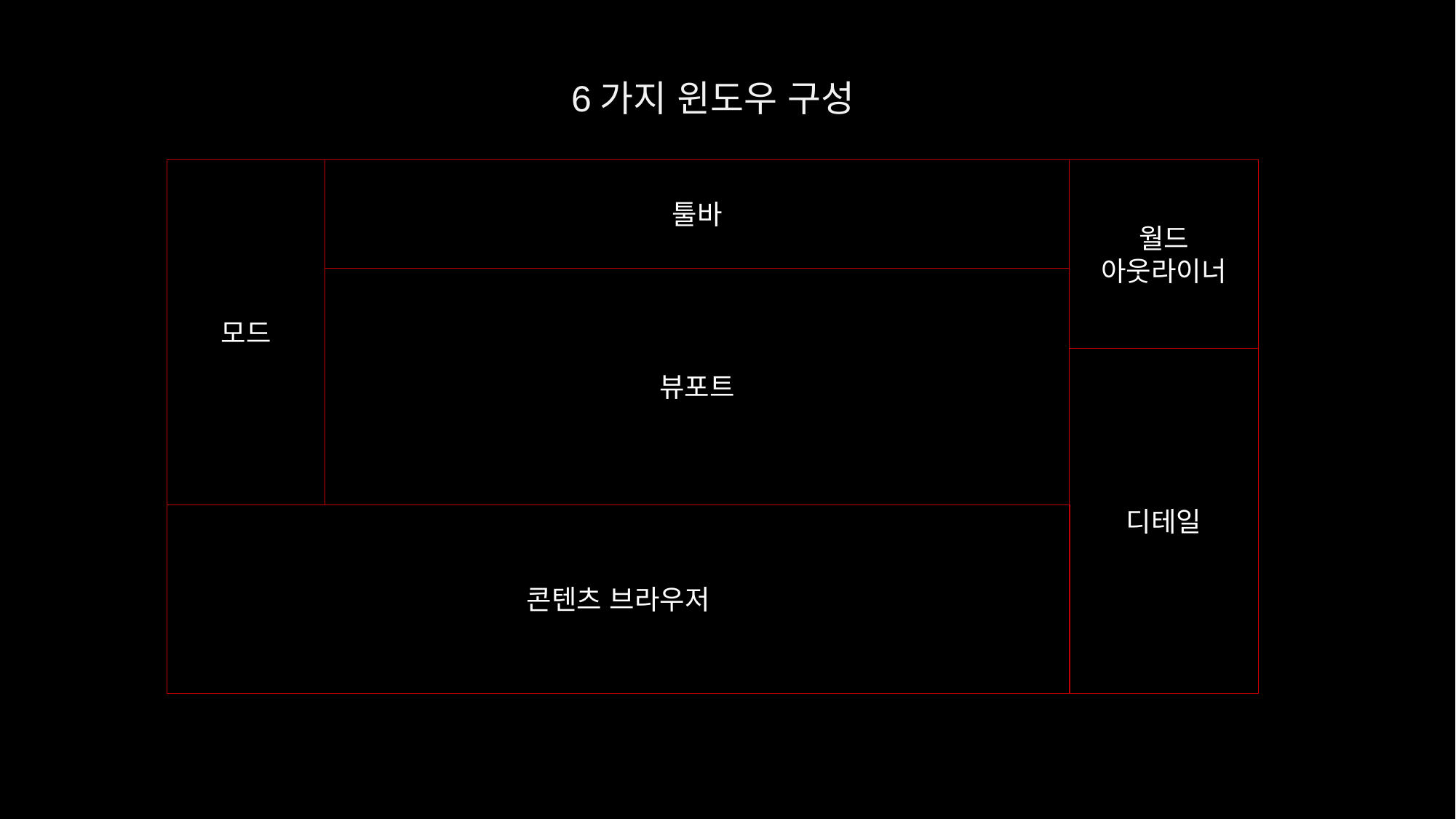

# 6가지 윈도우 구성
툴바
모드
월드
아웃라이너
뷰포트
디테일
콘텐츠 브라우저